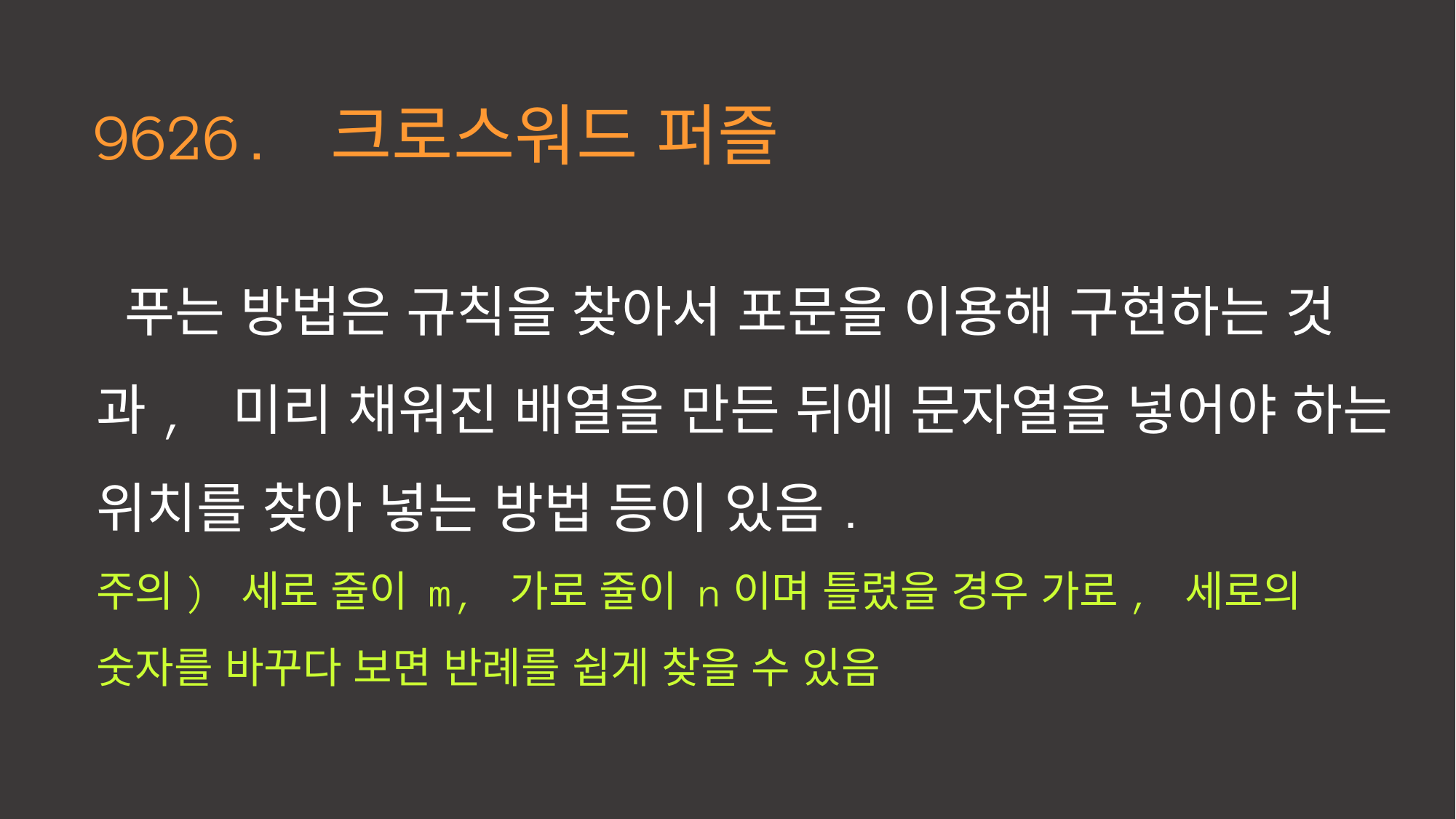

9626. 크로스워드 퍼즐
 푸는 방법은 규칙을 찾아서 포문을 이용해 구현하는 것과, 미리 채워진 배열을 만든 뒤에 문자열을 넣어야 하는 위치를 찾아 넣는 방법 등이 있음.
주의) 세로 줄이 m, 가로 줄이 n이며 틀렸을 경우 가로, 세로의 숫자를 바꾸다 보면 반례를 쉽게 찾을 수 있음